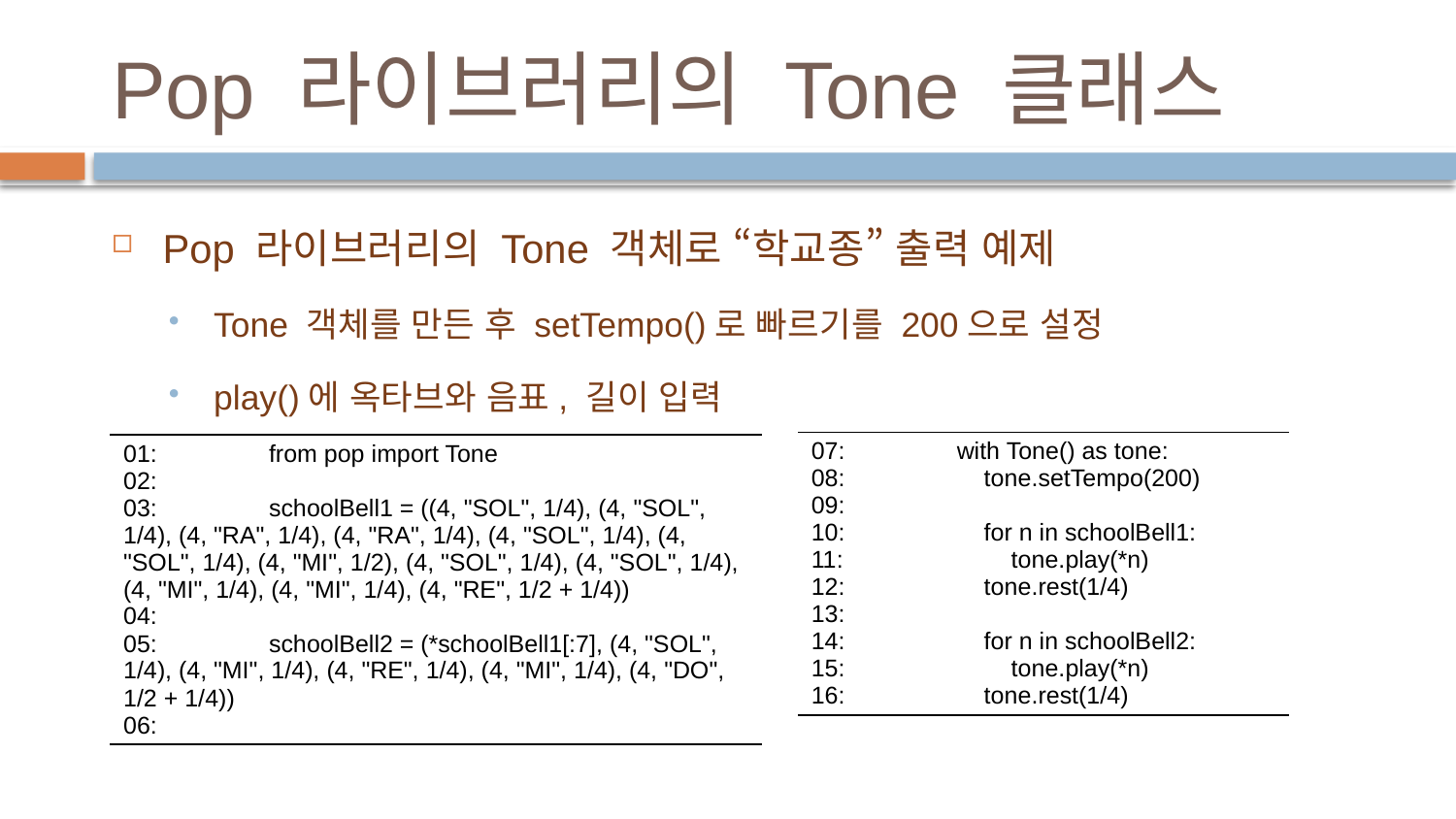

# Pop 라이브러리의 Tone 클래스
Pop 라이브러리의 Tone 객체로 “학교종” 출력 예제
Tone 객체를 만든 후 setTempo()로 빠르기를 200으로 설정
play()에 옥타브와 음표, 길이 입력
| 07: with Tone() as tone: 08: tone.setTempo(200) 09: 10: for n in schoolBell1: 11: tone.play(\*n) 12: tone.rest(1/4) 13: 14: for n in schoolBell2: 15: tone.play(\*n) 16: tone.rest(1/4) |
| --- |
| 01: from pop import Tone 02: 03: schoolBell1 = ((4, "SOL", 1/4), (4, "SOL", 1/4), (4, "RA", 1/4), (4, "RA", 1/4), (4, "SOL", 1/4), (4, "SOL", 1/4), (4, "MI", 1/2), (4, "SOL", 1/4), (4, "SOL", 1/4), (4, "MI", 1/4), (4, "MI", 1/4), (4, "RE", 1/2 + 1/4)) 04: 05: schoolBell2 = (\*schoolBell1[:7], (4, "SOL", 1/4), (4, "MI", 1/4), (4, "RE", 1/4), (4, "MI", 1/4), (4, "DO", 1/2 + 1/4)) 06: |
| --- |